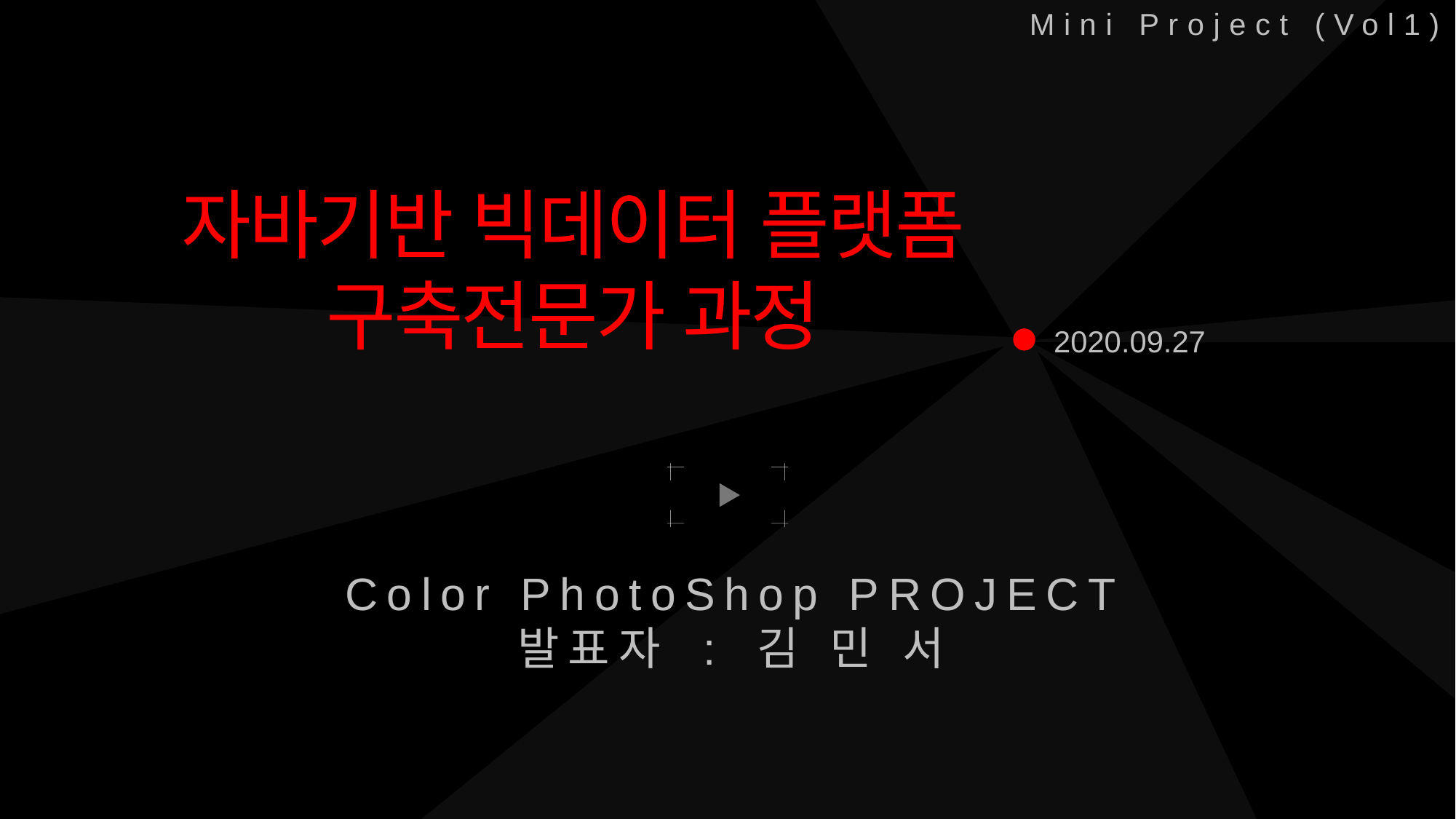

Mini Project (Vol1)

자바기반 빅데이터 플랫폼
구축전문가 과정
2020.09.27

Color PhotoShop PROJECT
발표자 : 김 민 서